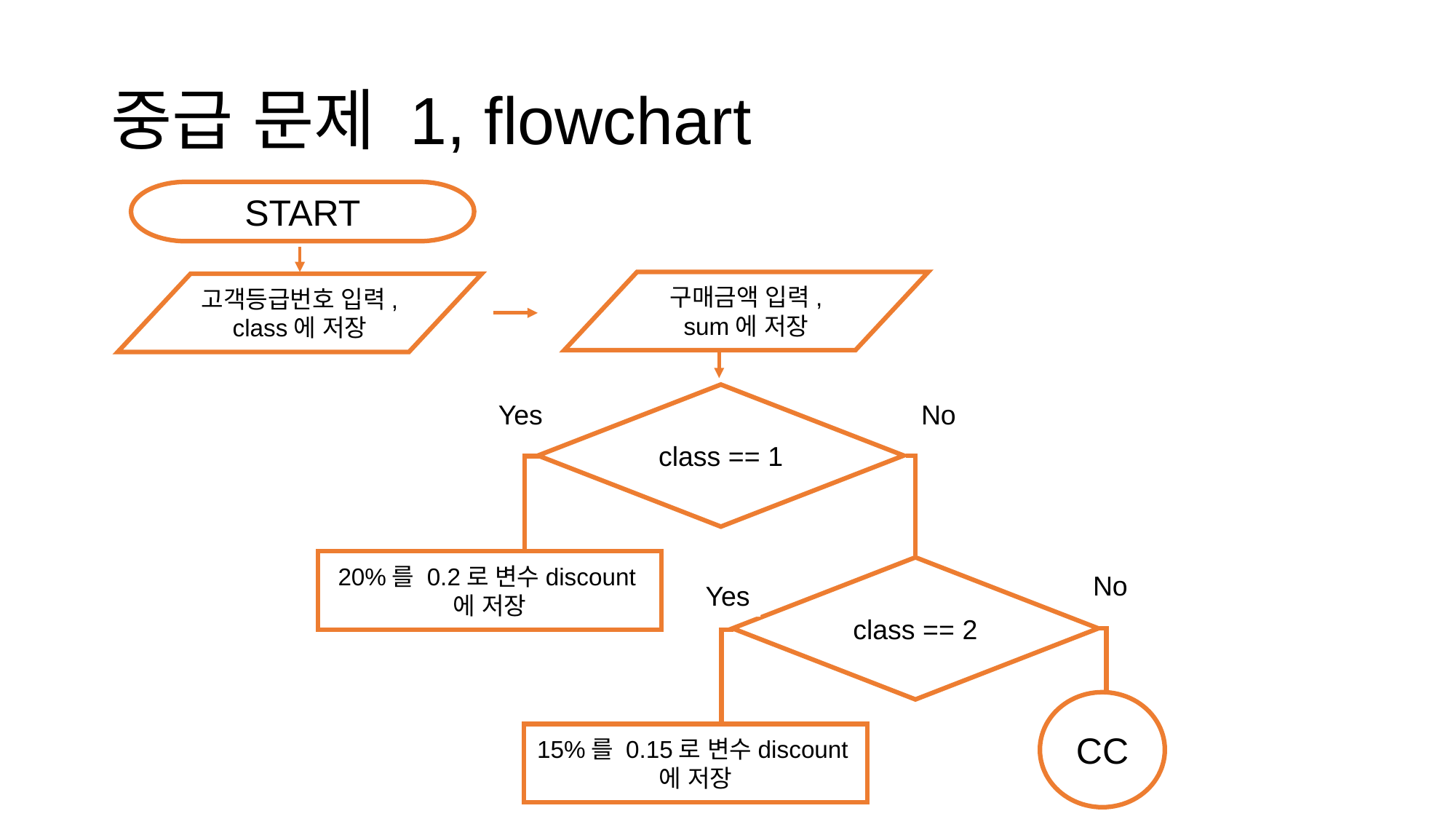

# 중급 문제 1, flowchart
START
고객등급번호 입력, class에 저장
구매금액 입력, sum에 저장
class == 1
Yes
No
20%를 0.2로 변수discount에 저장
15%를 0.15로 변수discount에 저장
class == 2
No
Yes
CC